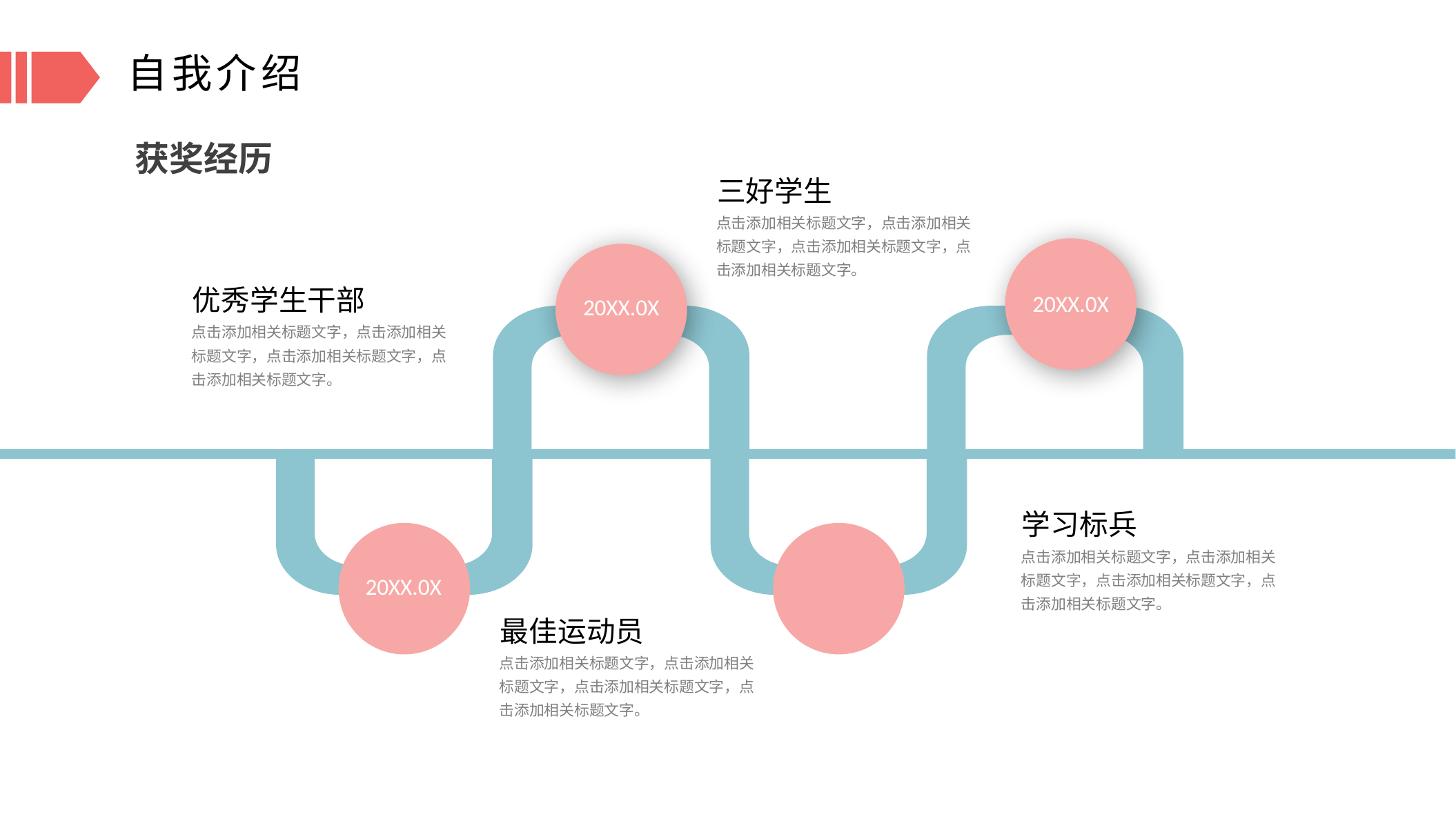

自我介绍

获奖经历
三好学生
点击添加相关标题文字，点击添加相关标题文字，点击添加相关标题文字，点击添加相关标题文字。

优秀学生干部
20XX.0X
20XX.0X

点击添加相关标题文字，点击添加相关标题文字，点击添加相关标题文字，点击添加相关标题文字。

学习标兵

点击添加相关标题文字，点击添加相关标题文字，点击添加相关标题文字，点击添加相关标题文字。
20XX.0X
最佳运动员
点击添加相关标题文字，点击添加相关标题文字，点击添加相关标题文字，点击添加相关标题文字。